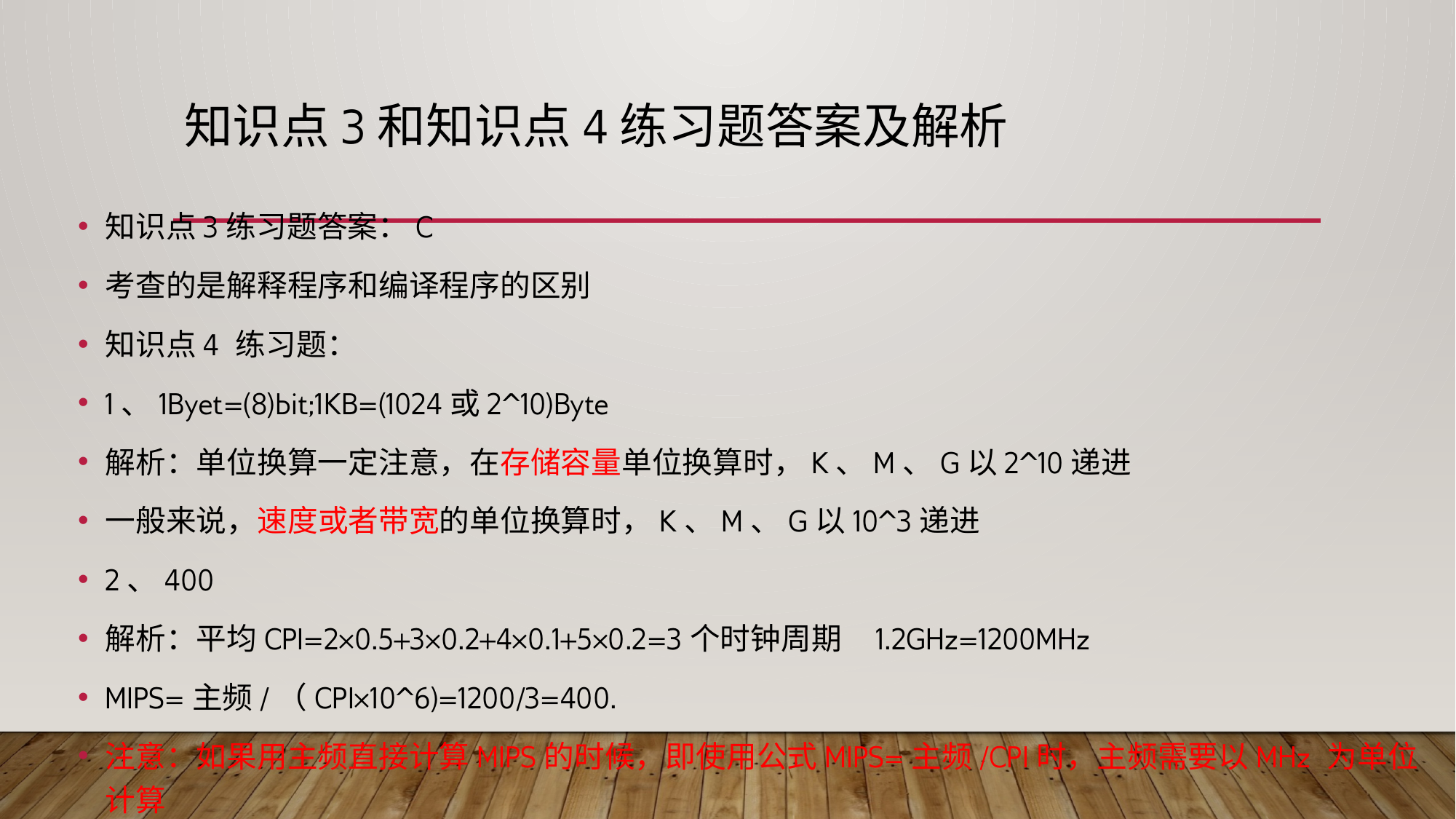

# 知识点3和知识点4练习题答案及解析
知识点3练习题答案：C
考查的是解释程序和编译程序的区别
知识点4 练习题：
1、1Byet=(8)bit;1KB=(1024或2^10)Byte
解析：单位换算一定注意，在存储容量单位换算时，K、M、G以2^10递进
一般来说，速度或者带宽的单位换算时，K、M、G以10^3递进
2、400
解析：平均CPI=2×0.5+3×0.2+4×0.1+5×0.2=3个时钟周期    1.2GHz=1200MHz
MIPS=主频/（CPI×10^6)=1200/3=400.
注意：如果用主频直接计算MIPS的时候，即使用公式MIPS=主频/CPI时，主频需要以MHz 为单位计算